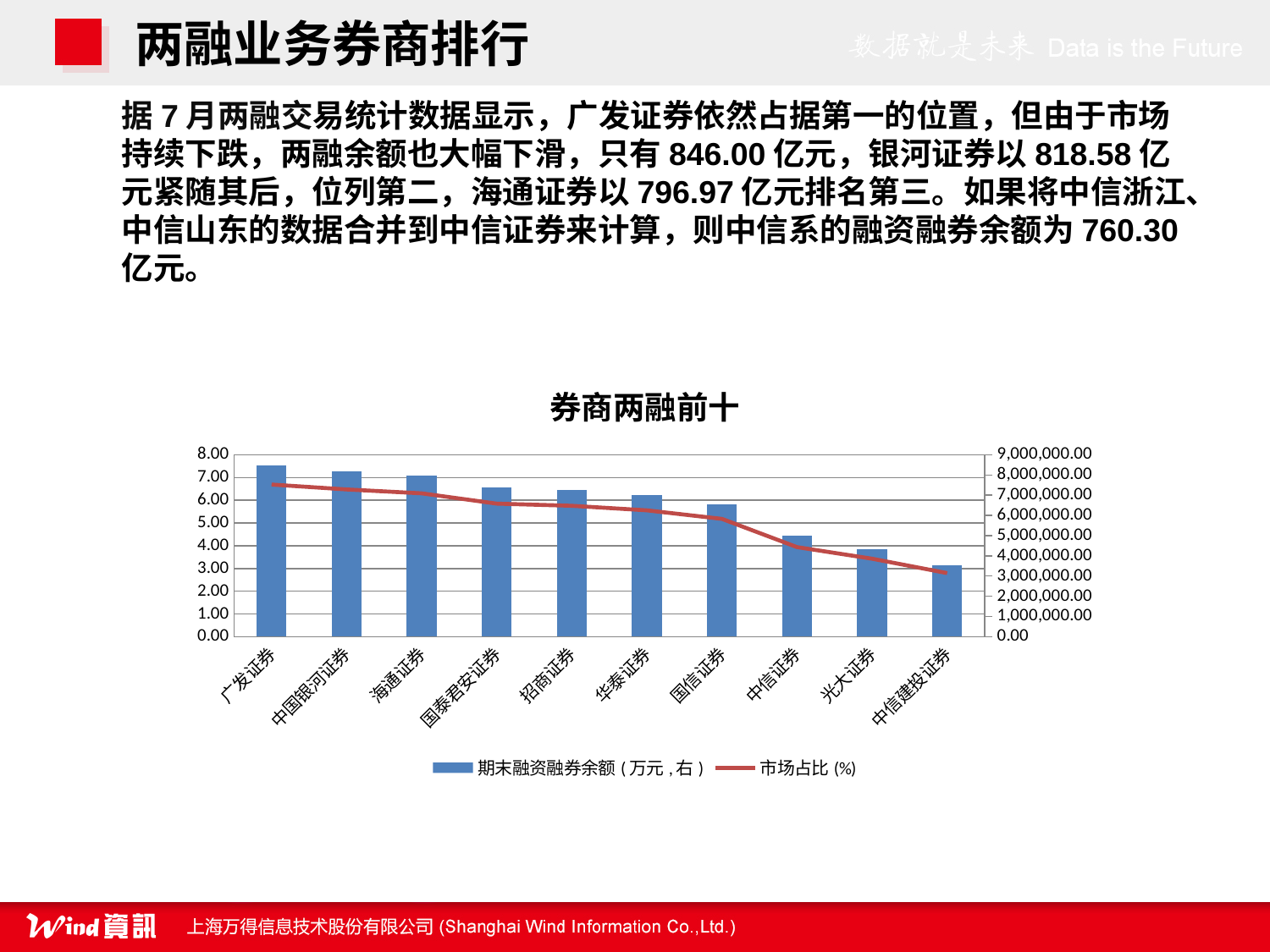

两融业务券商排行
据7月两融交易统计数据显示，广发证券依然占据第一的位置，但由于市场持续下跌，两融余额也大幅下滑，只有846.00亿元，银河证券以818.58亿元紧随其后，位列第二，海通证券以796.97亿元排名第三。如果将中信浙江、中信山东的数据合并到中信证券来计算，则中信系的融资融券余额为760.30亿元。

### Chart: 券商两融前十

| Category | 期末融资融券余额(万元,右) | 市场占比(%) |
|---|---|---|
| 广发证券 | 8459964.8626 | 6.693930678469879 |
| 中国银河证券 | 8185814.6771 | 6.47700987950303 |
| 海通证券 | 7969708.113700001 | 6.306015983185904 |
| 国泰君安证券 | 7396353.7221 | 5.852350440373337 |
| 招商证券 | 7277807.297900001 | 5.758550813700727 |
| 华泰证券 | 7024724.7304 | 5.55829972633941 |
| 国信证券 | 6550317.3915 | 5.182925845770124 |
| 中信证券 | 4980883.9076000005 | 3.9411146661351113 |
| 光大证券 | 4334915.1392 | 3.429993139467535 |
| 中信建投证券 | 3532660.168 | 2.7952104600013916 |